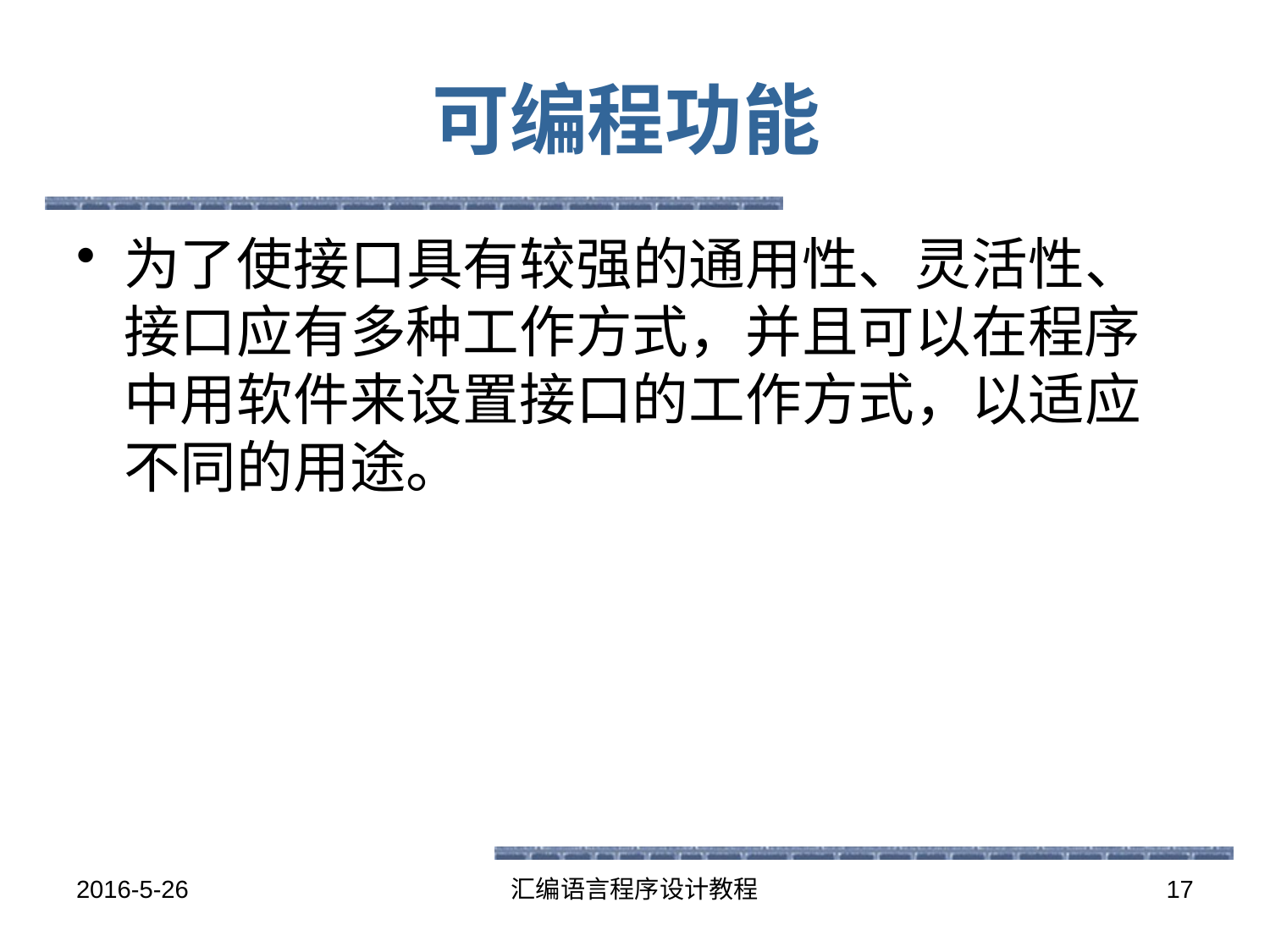

# 可编程功能
为了使接口具有较强的通用性、灵活性、接口应有多种工作方式，并且可以在程序中用软件来设置接口的工作方式，以适应不同的用途。
2016-5-26
汇编语言程序设计教程
17